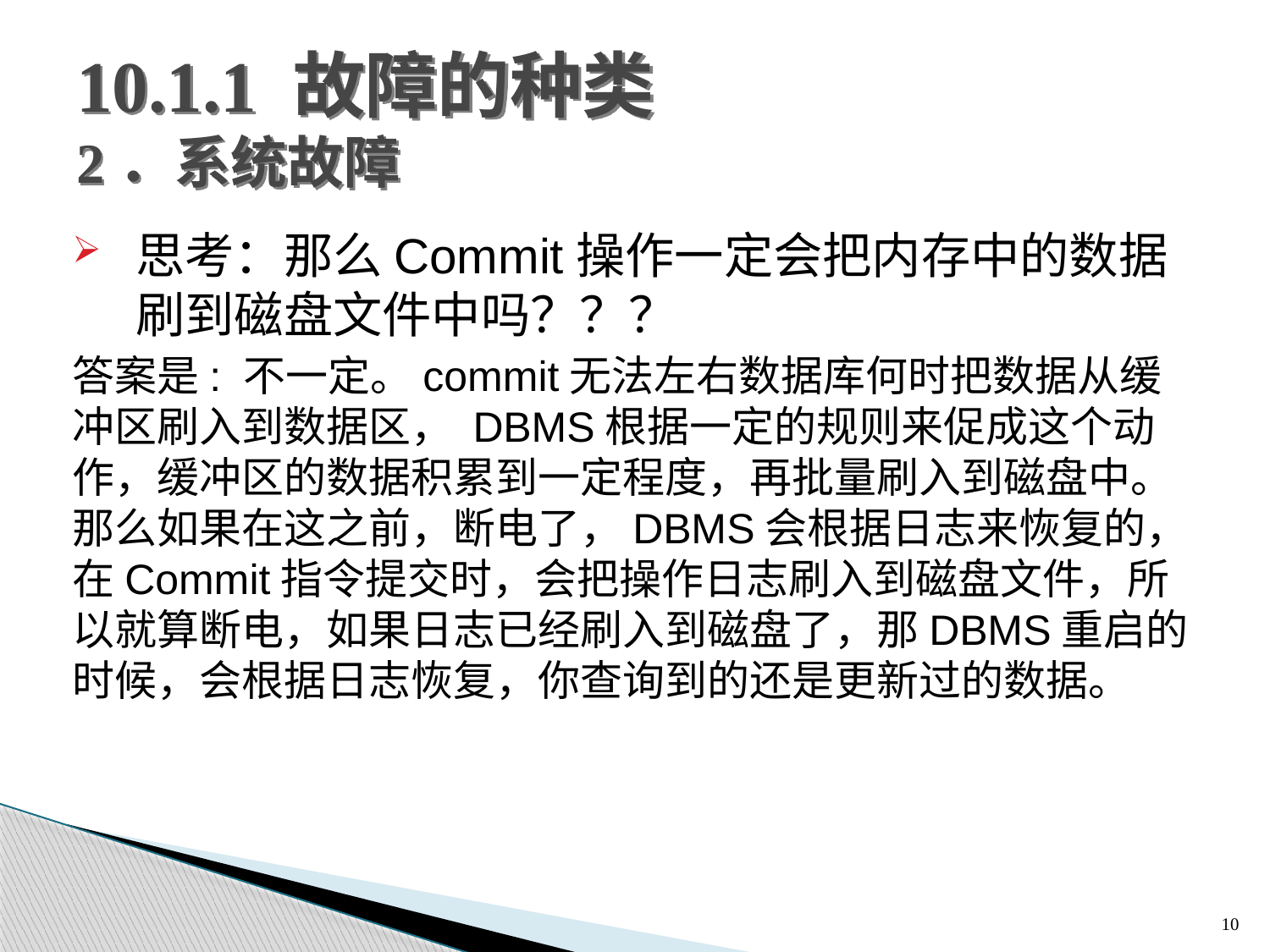

# 10.1.1 故障的种类 2．系统故障
思考：那么Commit操作一定会把内存中的数据刷到磁盘文件中吗？？？
答案是: 不一定。commit无法左右数据库何时把数据从缓冲区刷入到数据区， DBMS根据一定的规则来促成这个动作，缓冲区的数据积累到一定程度，再批量刷入到磁盘中。那么如果在这之前，断电了，DBMS会根据日志来恢复的，在Commit指令提交时，会把操作日志刷入到磁盘文件，所以就算断电，如果日志已经刷入到磁盘了，那DBMS重启的时候，会根据日志恢复，你查询到的还是更新过的数据。

10